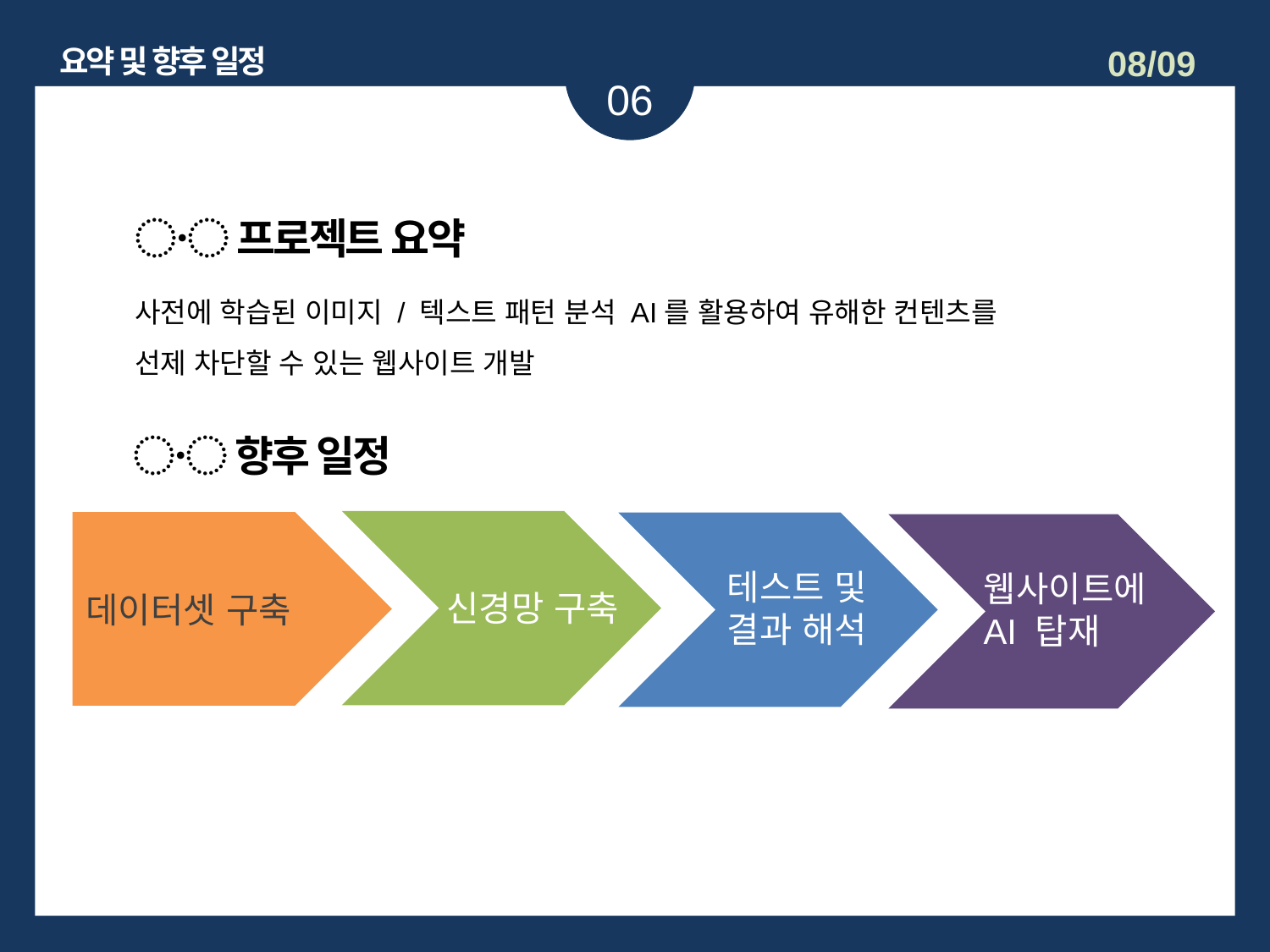

요약 및 향후 일정
08/09
06

〮 프로젝트 요약
사전에 학습된 이미지 / 텍스트 패턴 분석 AI를 활용하여 유해한 컨텐츠를
선제 차단할 수 있는 웹사이트 개발
〮 향후 일정

테스트 및
결과 해석
웹사이트에
AI 탑재
신경망 구축
데이터셋 구축